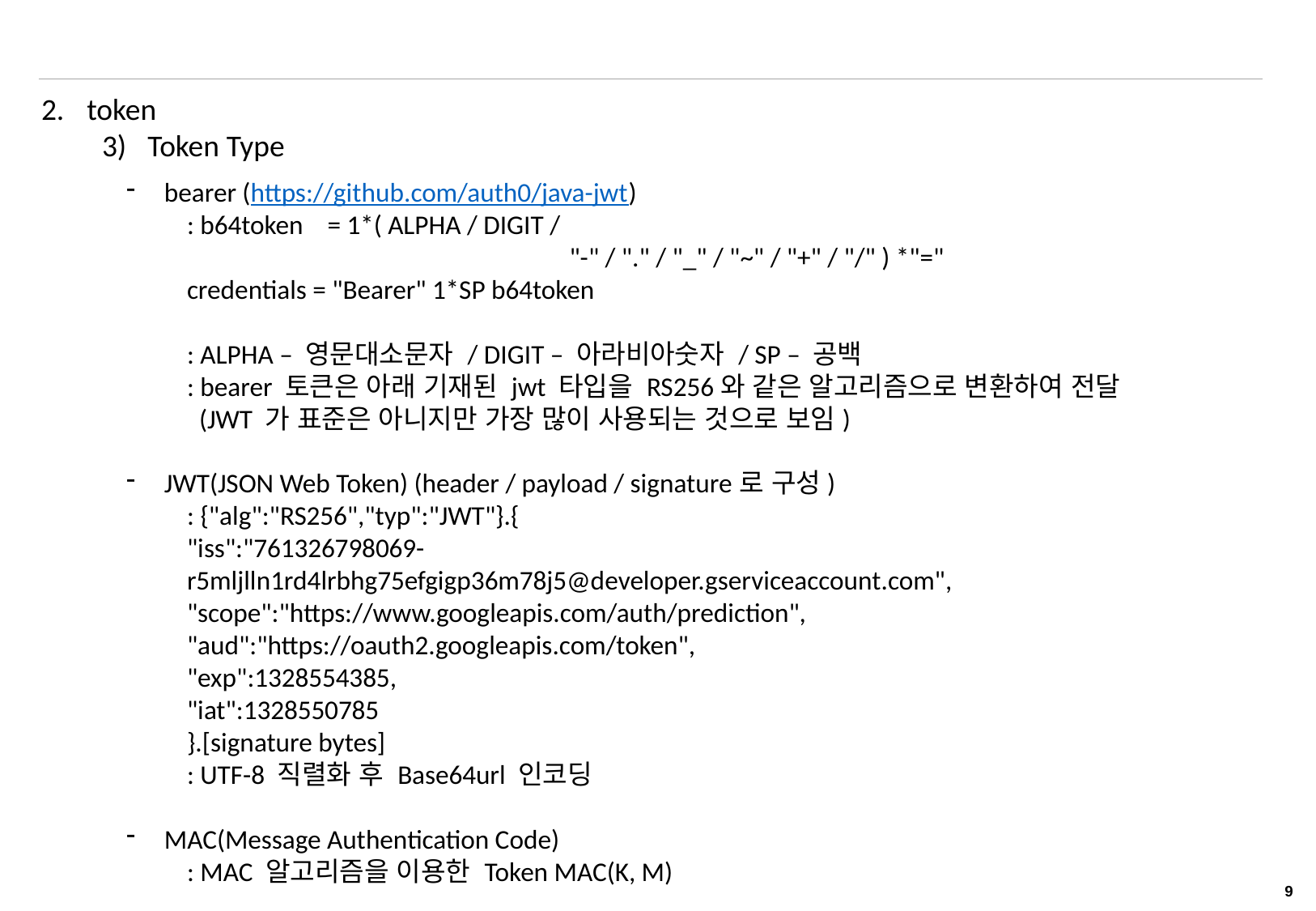

token
Token Type
bearer (https://github.com/auth0/java-jwt)
: b64token    = 1*( ALPHA / DIGIT /
			   "-" / "." / "_" / "~" / "+" / "/" ) *"="
credentials = "Bearer" 1*SP b64token

: ALPHA – 영문대소문자 / DIGIT – 아라비아숫자 / SP – 공백
: bearer 토큰은 아래 기재된 jwt 타입을 RS256와 같은 알고리즘으로 변환하여 전달
  (JWT 가 표준은 아니지만 가장 많이 사용되는 것으로 보임)

JWT(JSON Web Token) (header / payload / signature로 구성)
: {"alg":"RS256","typ":"JWT"}.{
"iss":"761326798069-r5mljlln1rd4lrbhg75efgigp36m78j5@developer.gserviceaccount.com",
"scope":"https://www.googleapis.com/auth/prediction",
"aud":"https://oauth2.googleapis.com/token",
"exp":1328554385,
"iat":1328550785
}.[signature bytes]
: UTF-8 직렬화 후 Base64url 인코딩

MAC(Message Authentication Code)
: MAC 알고리즘을 이용한 Token MAC(K, M)